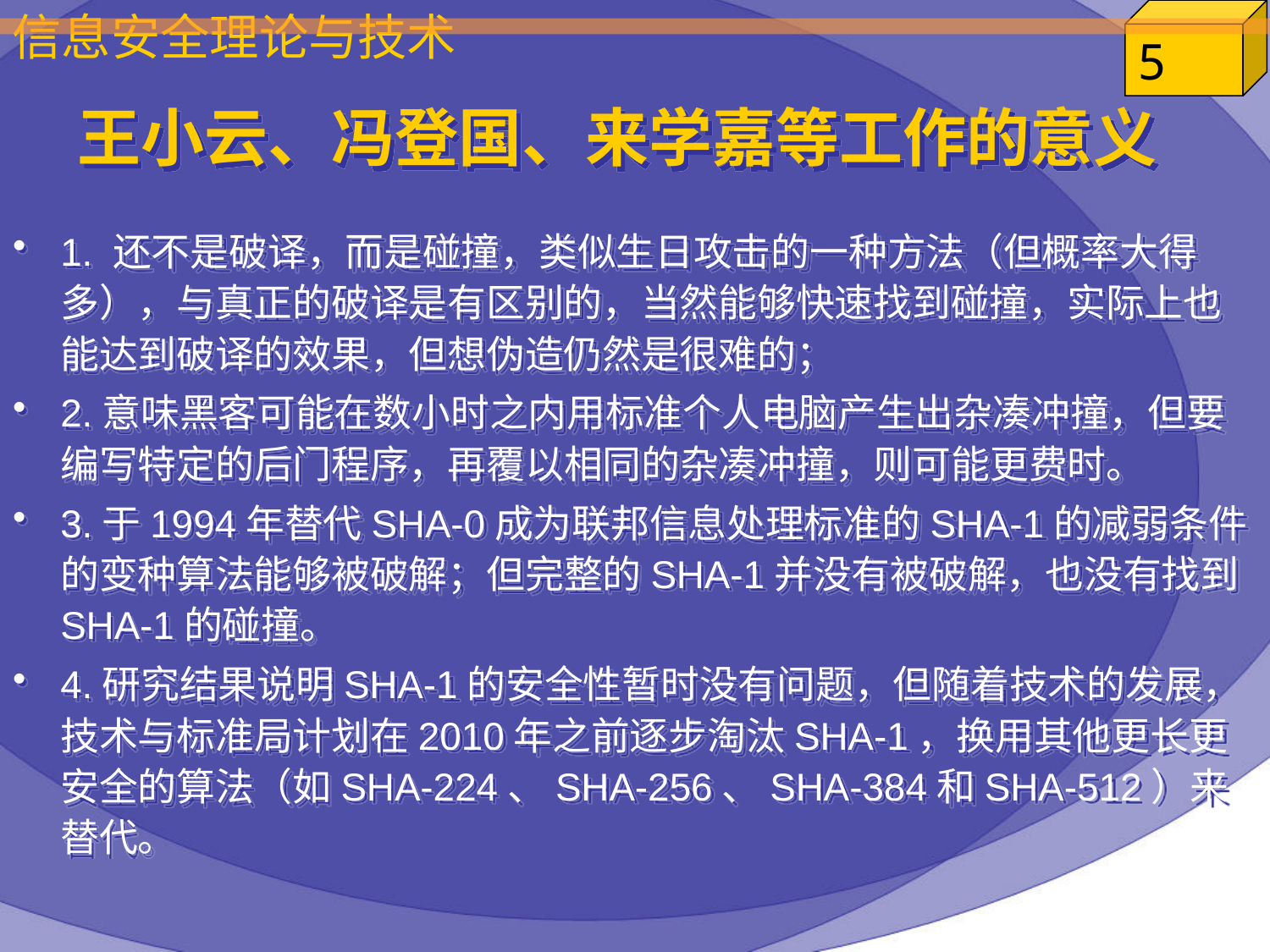

王小云、冯登国、来学嘉等工作的意义
1. 还不是破译，而是碰撞，类似生日攻击的一种方法（但概率大得多），与真正的破译是有区别的，当然能够快速找到碰撞，实际上也能达到破译的效果，但想伪造仍然是很难的；
2.意味黑客可能在数小时之内用标准个人电脑产生出杂凑冲撞，但要编写特定的后门程序，再覆以相同的杂凑冲撞，则可能更费时。
3.于1994年替代SHA-0成为联邦信息处理标准的SHA-1的减弱条件的变种算法能够被破解；但完整的SHA-1并没有被破解，也没有找到SHA-1的碰撞。
4.研究结果说明SHA-1的安全性暂时没有问题，但随着技术的发展，技术与标准局计划在2010年之前逐步淘汰SHA-1，换用其他更长更安全的算法（如SHA-224、SHA-256、SHA-384和SHA-512）来替代。